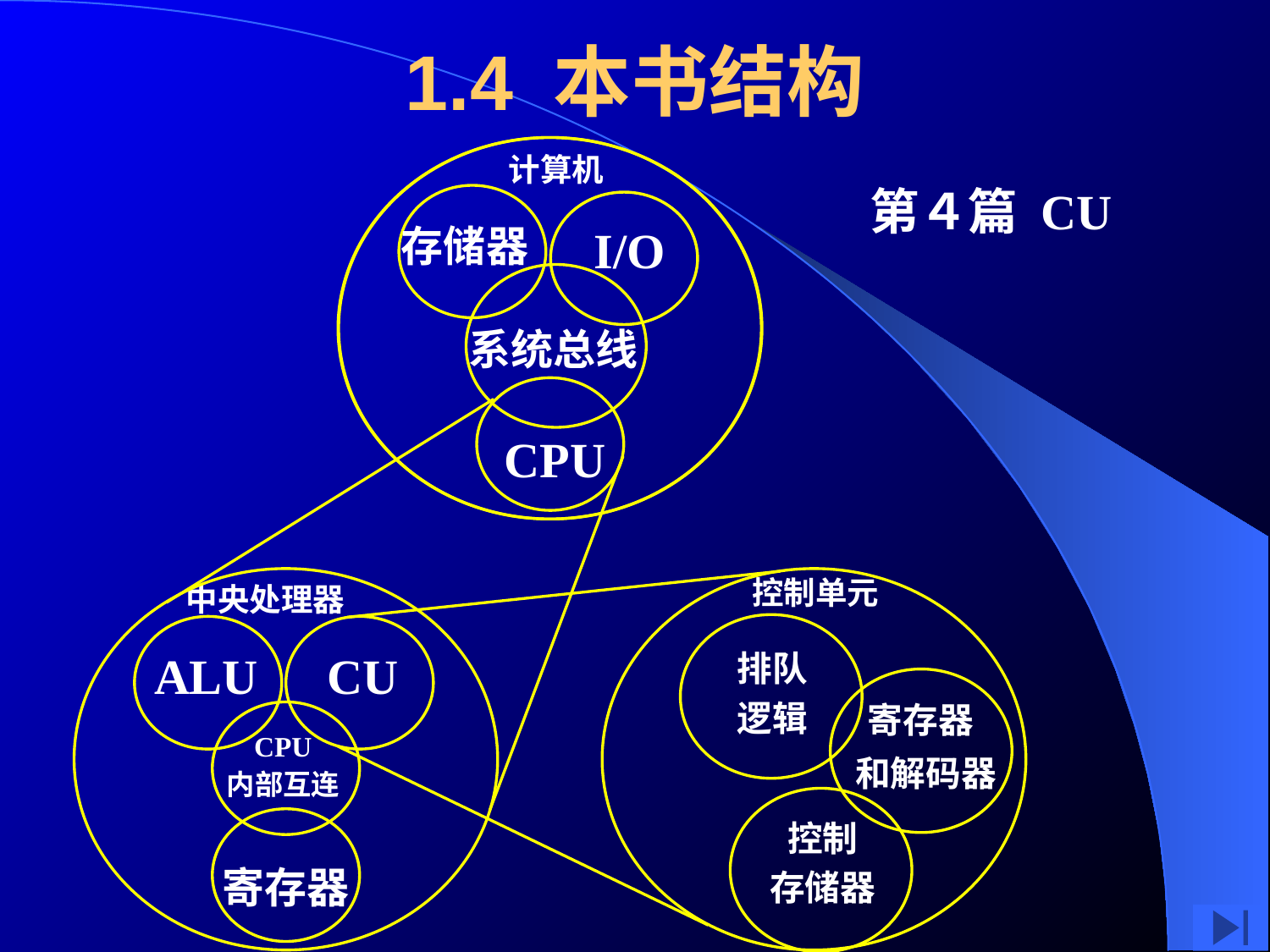

# 1.4 本书结构

计算机

存储器

系统总线

CPU
I/O

第４篇 CU

中央处理器

ALU
CU

内部互连

寄存器
 CPU

控制单元

排队
逻辑

和解码器

控制
存储器
寄存器